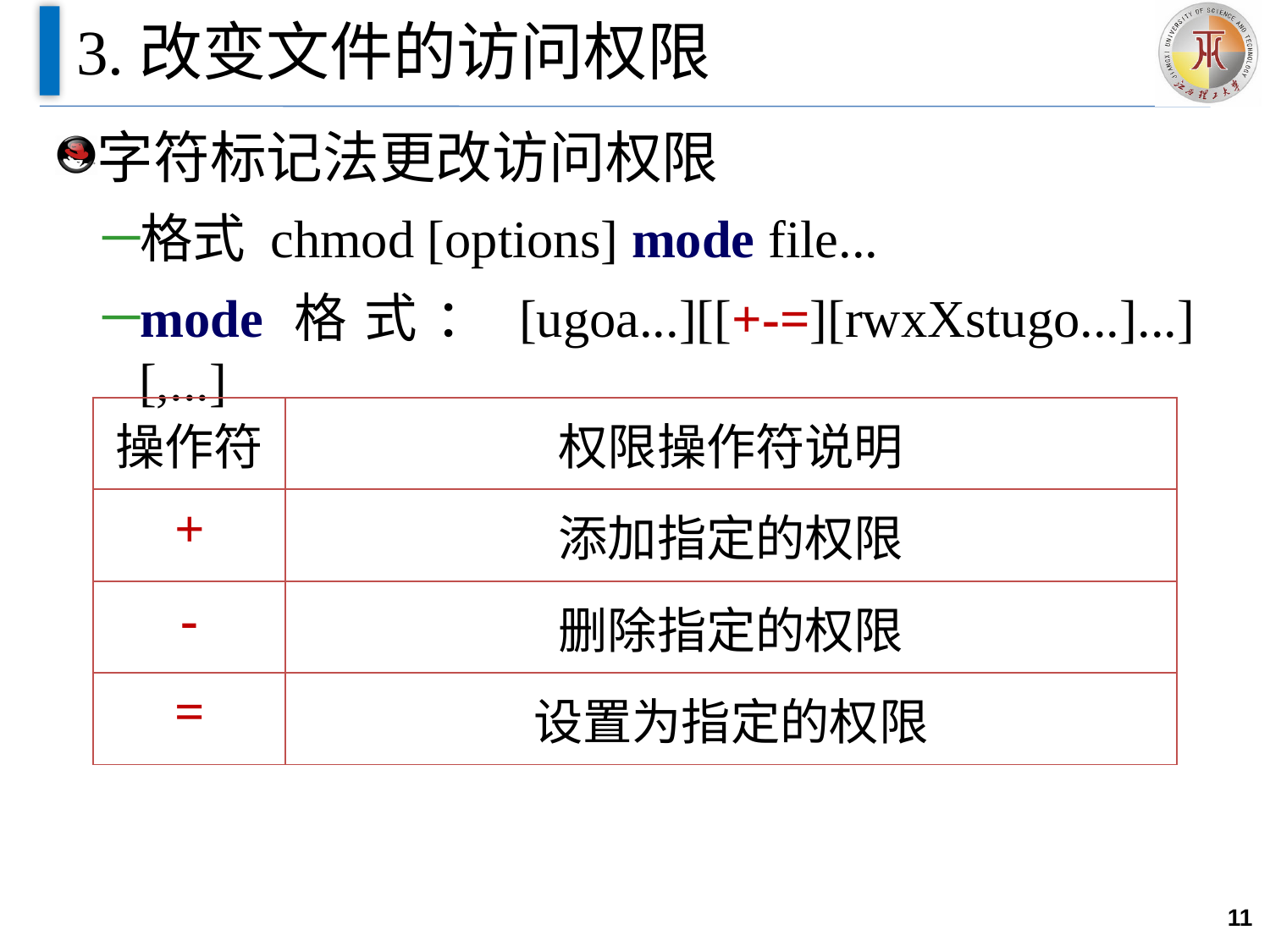

# 3.改变文件的访问权限
字符标记法更改访问权限
格式 chmod [options] mode file...
mode格式：[ugoa...][[+-=][rwxXstugo...]...][,...]

| 操作符 | 权限操作符说明 |
| --- | --- |
| + | 添加指定的权限 |
| - | 删除指定的权限 |
| = | 设置为指定的权限 |
11